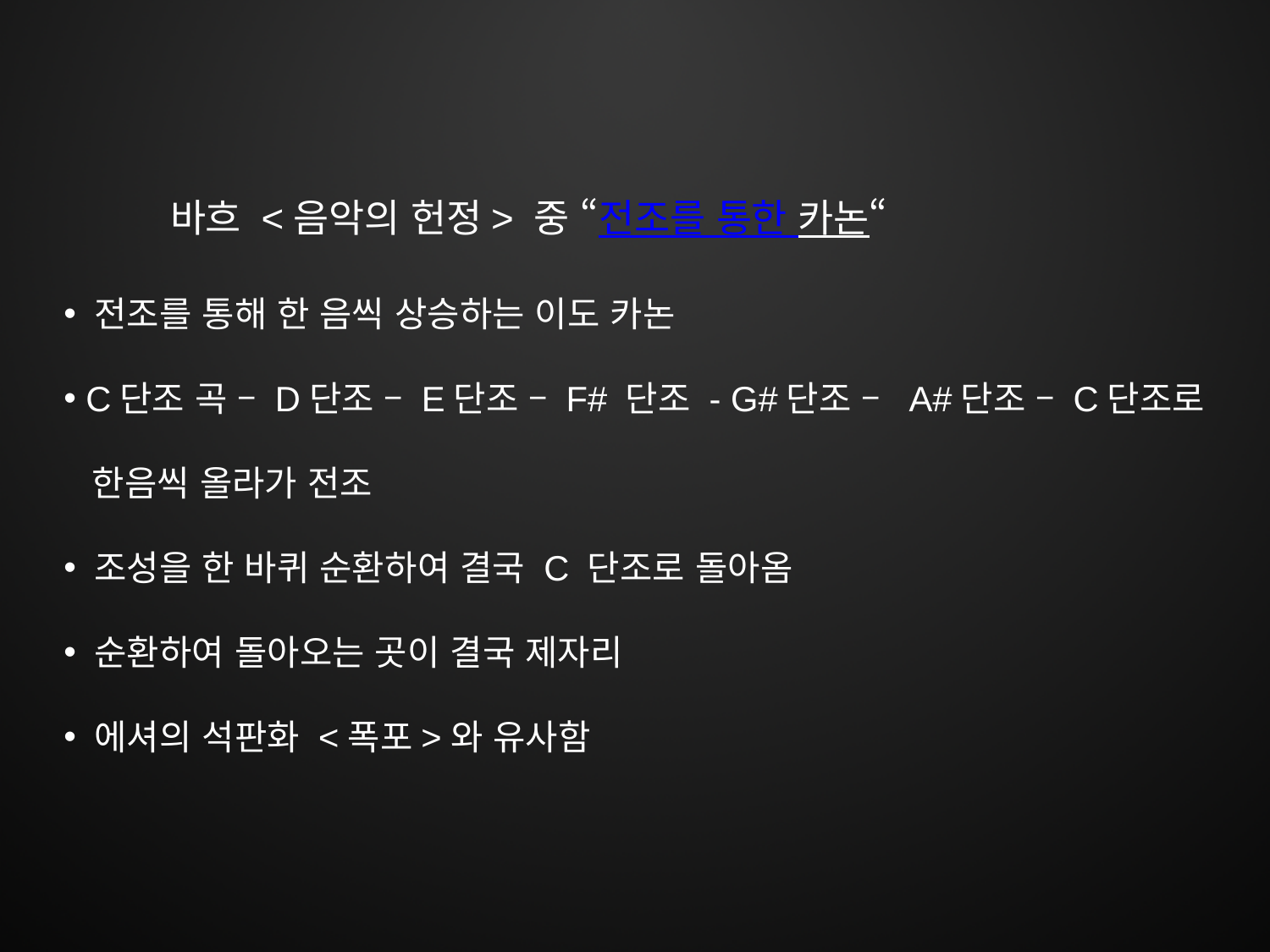

바흐 <음악의 헌정> 중 “전조를 통한 카논“
 전조를 통해 한 음씩 상승하는 이도 카논
 C단조 곡 – D단조 – E단조 – F# 단조 - G#단조 –  A#단조 – C단조로
  한음씩 올라가 전조
 조성을 한 바퀴 순환하여 결국 C 단조로 돌아옴
 순환하여 돌아오는 곳이 결국 제자리
 에셔의 석판화 <폭포>와 유사함